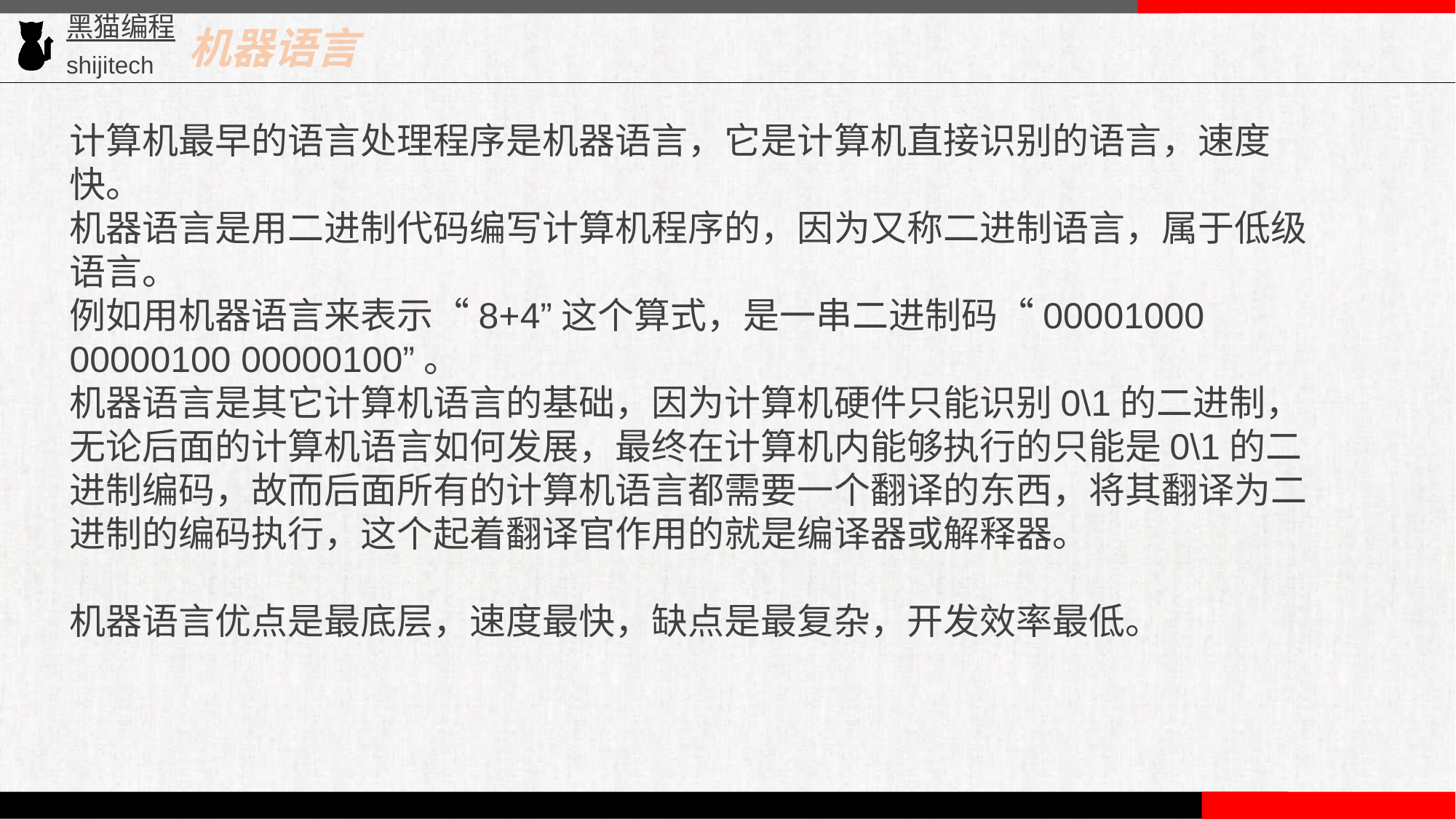

机器语言
计算机最早的语言处理程序是机器语言，它是计算机直接识别的语言，速度快。
机器语言是用二进制代码编写计算机程序的，因为又称二进制语言，属于低级语言。
例如用机器语言来表示“8+4”这个算式，是一串二进制码“00001000 00000100 00000100”。
机器语言是其它计算机语言的基础，因为计算机硬件只能识别0\1的二进制，无论后面的计算机语言如何发展，最终在计算机内能够执行的只能是0\1的二进制编码，故而后面所有的计算机语言都需要一个翻译的东西，将其翻译为二进制的编码执行，这个起着翻译官作用的就是编译器或解释器。

机器语言优点是最底层，速度最快，缺点是最复杂，开发效率最低。